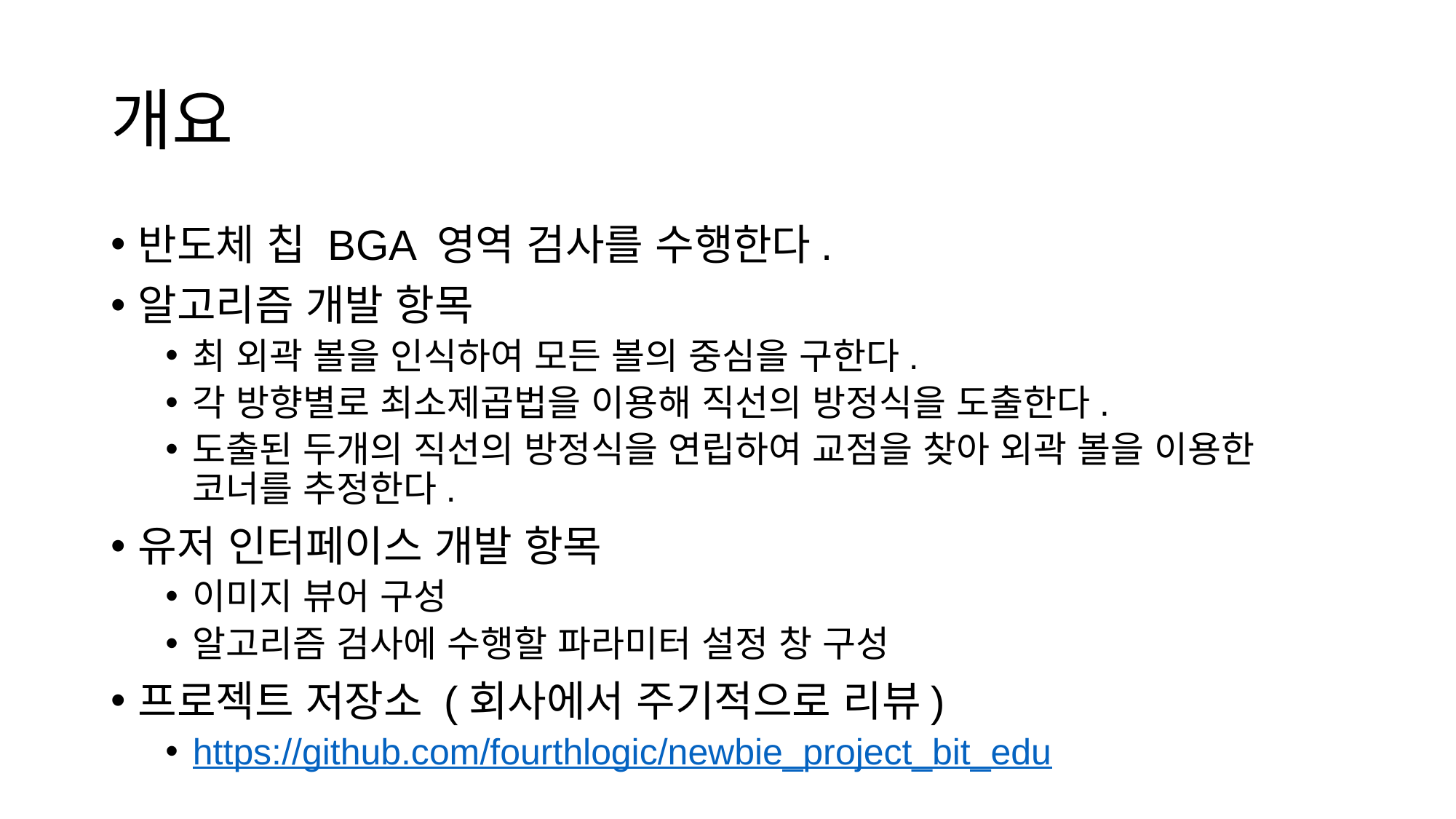

# 개요
반도체 칩 BGA 영역 검사를 수행한다.
알고리즘 개발 항목
최 외곽 볼을 인식하여 모든 볼의 중심을 구한다.
각 방향별로 최소제곱법을 이용해 직선의 방정식을 도출한다.
도출된 두개의 직선의 방정식을 연립하여 교점을 찾아 외곽 볼을 이용한 코너를 추정한다.
유저 인터페이스 개발 항목
이미지 뷰어 구성
알고리즘 검사에 수행할 파라미터 설정 창 구성
프로젝트 저장소 (회사에서 주기적으로 리뷰)
https://github.com/fourthlogic/newbie_project_bit_edu